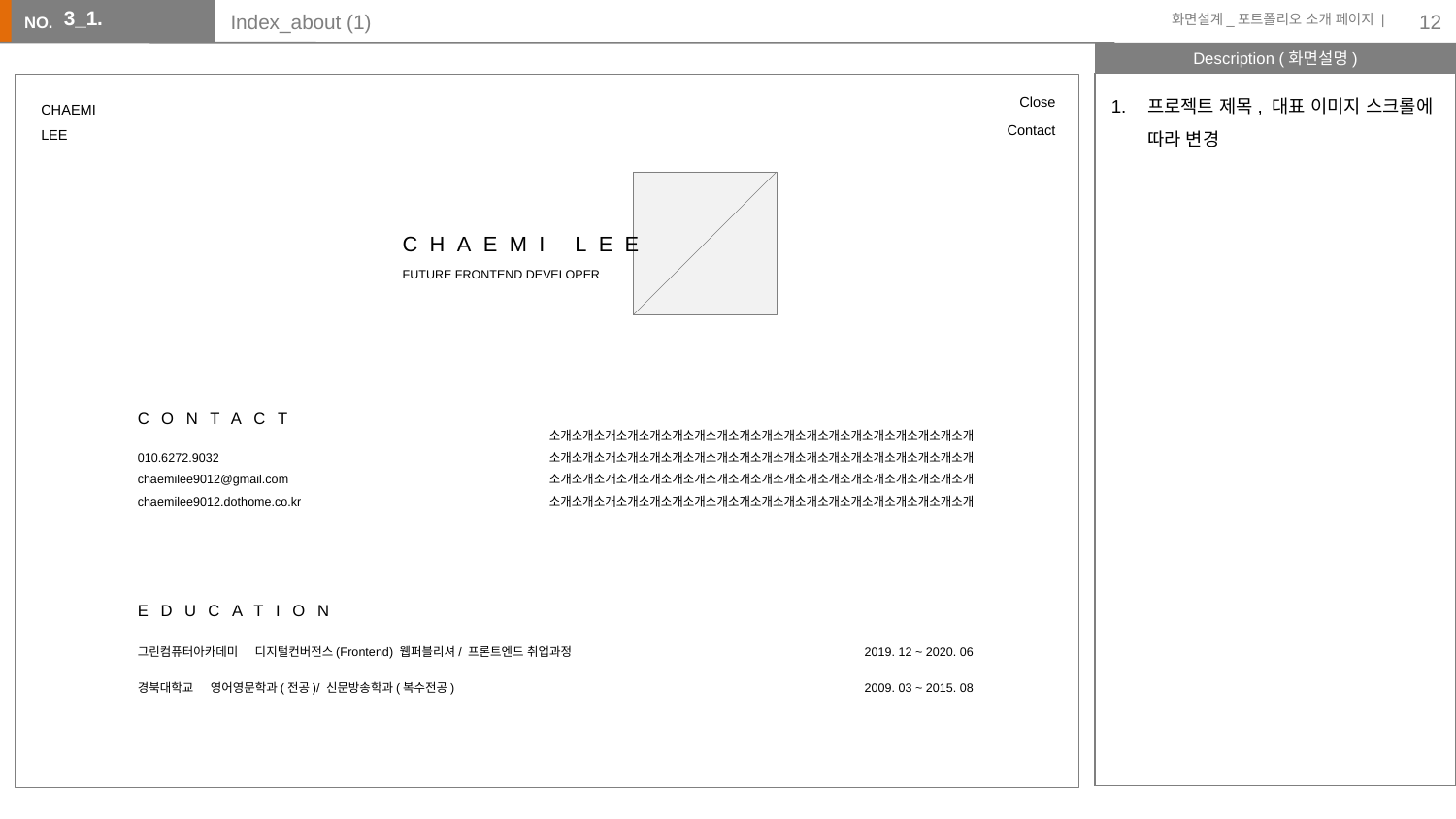

12
3_1.
# Index_about (1)

프로젝트 제목, 대표 이미지 스크롤에 따라 변경
CHAEMI
LEE
Close
Contact

CHAEMI LEE
FUTURE FRONTEND DEVELOPER
CONTACT
소개소개소개소개소개소개소개소개소개소개소개소개소개소개소개소개소개소개소개
소개소개소개소개소개소개소개소개소개소개소개소개소개소개소개소개소개소개소개
소개소개소개소개소개소개소개소개소개소개소개소개소개소개소개소개소개소개소개
소개소개소개소개소개소개소개소개소개소개소개소개소개소개소개소개소개소개소개
010.6272.9032
chaemilee9012@gmail.com
chaemilee9012.dothome.co.kr
EDUCATION
그린컴퓨터아카데미     디지털컨버전스(Frontend) 웹퍼블리셔/ 프론트엔드 취업과정
2019. 12 ~ 2020. 06
2009. 03 ~ 2015. 08
경북대학교     영어영문학과(전공)/ 신문방송학과(복수전공)